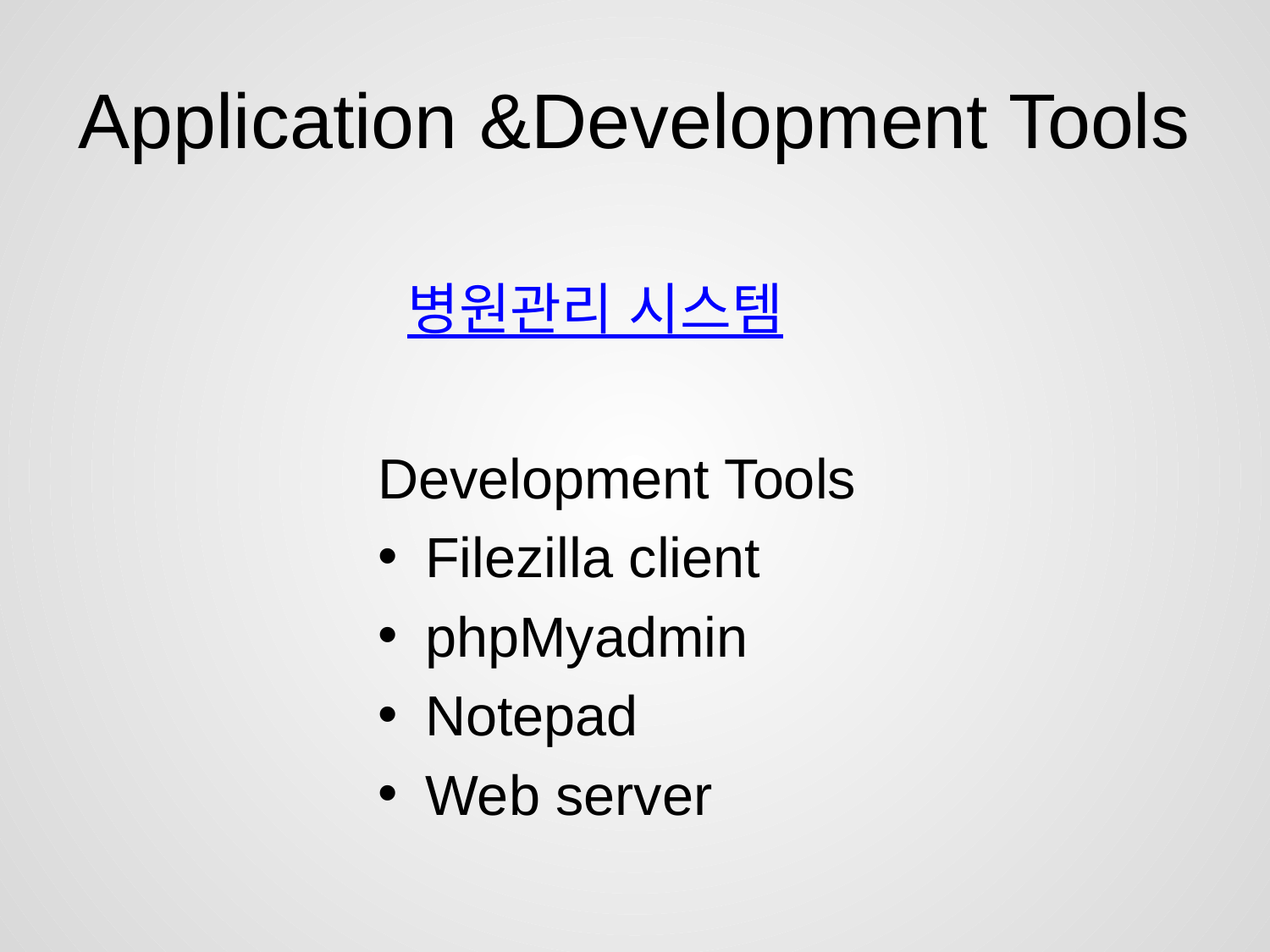

# Application &Development Tools
병원관리 시스템
Development Tools
Filezilla client
phpMyadmin
Notepad
Web server